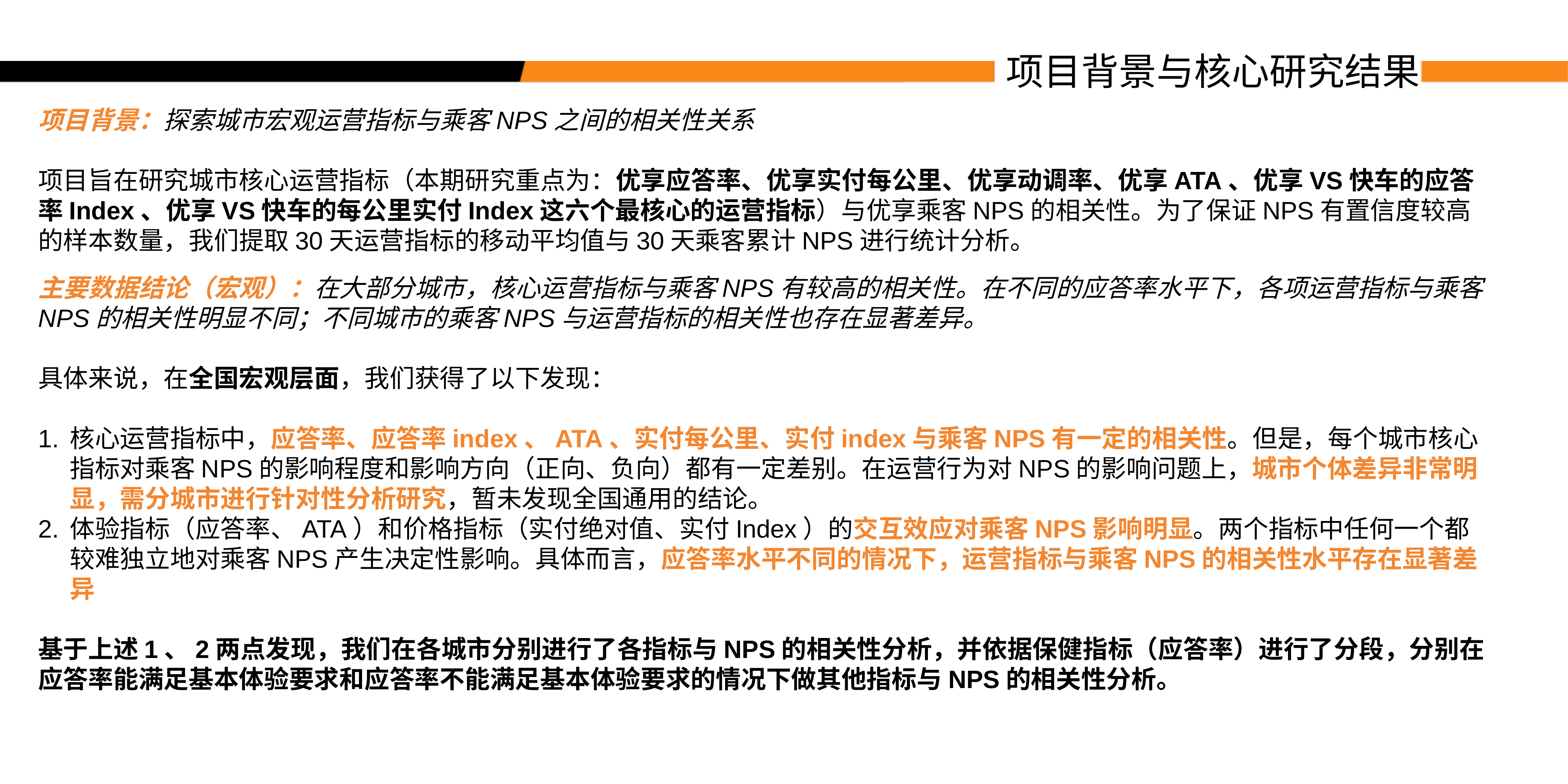

项目背景与核心研究结果
项目背景：探索城市宏观运营指标与乘客NPS之间的相关性关系

项目旨在研究城市核心运营指标（本期研究重点为：优享应答率、优享实付每公里、优享动调率、优享ATA、优享VS快车的应答率Index、优享VS快车的每公里实付Index这六个最核心的运营指标）与优享乘客NPS的相关性。为了保证NPS有置信度较高的样本数量，我们提取30天运营指标的移动平均值与30天乘客累计NPS进行统计分析。
主要数据结论（宏观）：在大部分城市，核心运营指标与乘客NPS有较高的相关性。在不同的应答率水平下，各项运营指标与乘客NPS的相关性明显不同；不同城市的乘客NPS与运营指标的相关性也存在显著差异。

具体来说，在全国宏观层面，我们获得了以下发现：

核心运营指标中，应答率、应答率index、ATA、实付每公里、实付index与乘客NPS有一定的相关性。但是，每个城市核心指标对乘客NPS的影响程度和影响方向（正向、负向）都有一定差别。在运营行为对NPS的影响问题上，城市个体差异非常明显，需分城市进行针对性分析研究，暂未发现全国通用的结论。
体验指标（应答率、ATA）和价格指标（实付绝对值、实付Index）的交互效应对乘客NPS影响明显。两个指标中任何一个都较难独立地对乘客NPS产生决定性影响。具体而言，应答率水平不同的情况下，运营指标与乘客NPS的相关性水平存在显著差异

基于上述1、2两点发现，我们在各城市分别进行了各指标与NPS的相关性分析，并依据保健指标（应答率）进行了分段，分别在应答率能满足基本体验要求和应答率不能满足基本体验要求的情况下做其他指标与NPS的相关性分析。